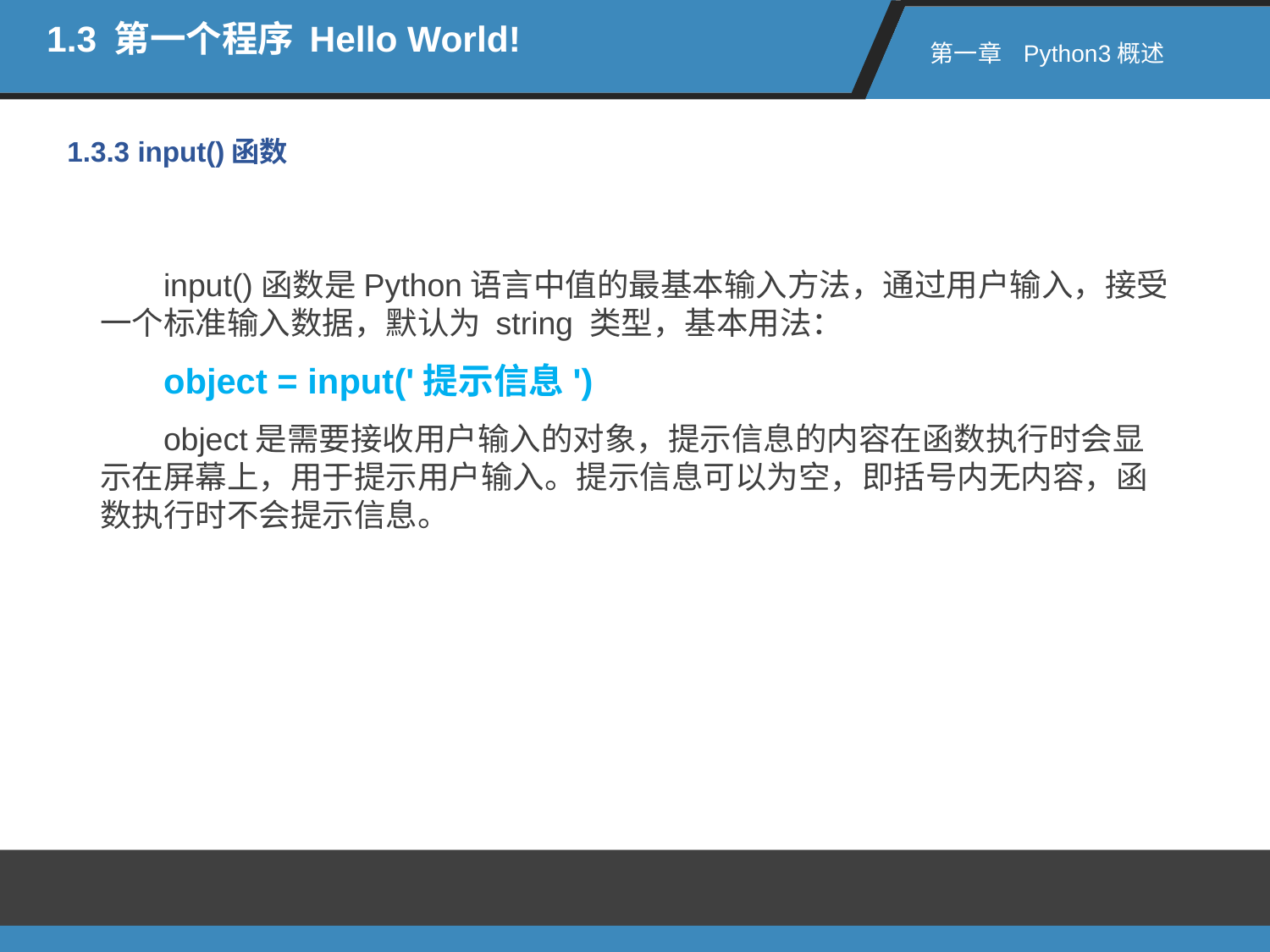

1.3 第一个程序 Hello World!
第一章   Python3概述
1.3.3 input()函数
input()函数是Python语言中值的最基本输入方法，通过用户输入，接受一个标准输入数据，默认为 string 类型，基本用法：
object = input('提示信息')
object是需要接收用户输入的对象，提示信息的内容在函数执行时会显示在屏幕上，用于提示用户输入。提示信息可以为空，即括号内无内容，函数执行时不会提示信息。